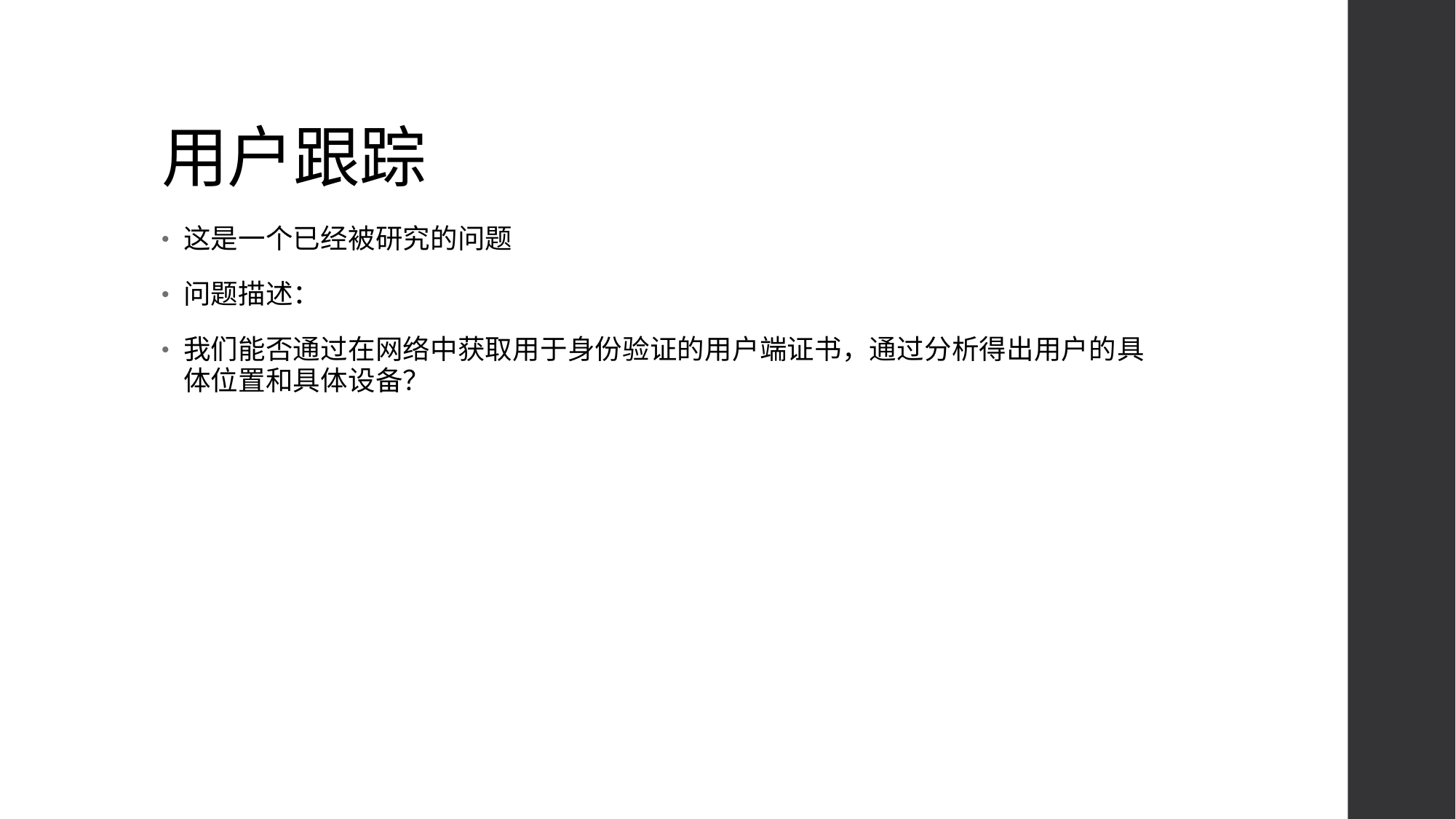

# 用户跟踪
这是一个已经被研究的问题
问题描述：
我们能否通过在网络中获取用于身份验证的用户端证书，通过分析得出用户的具体位置和具体设备？